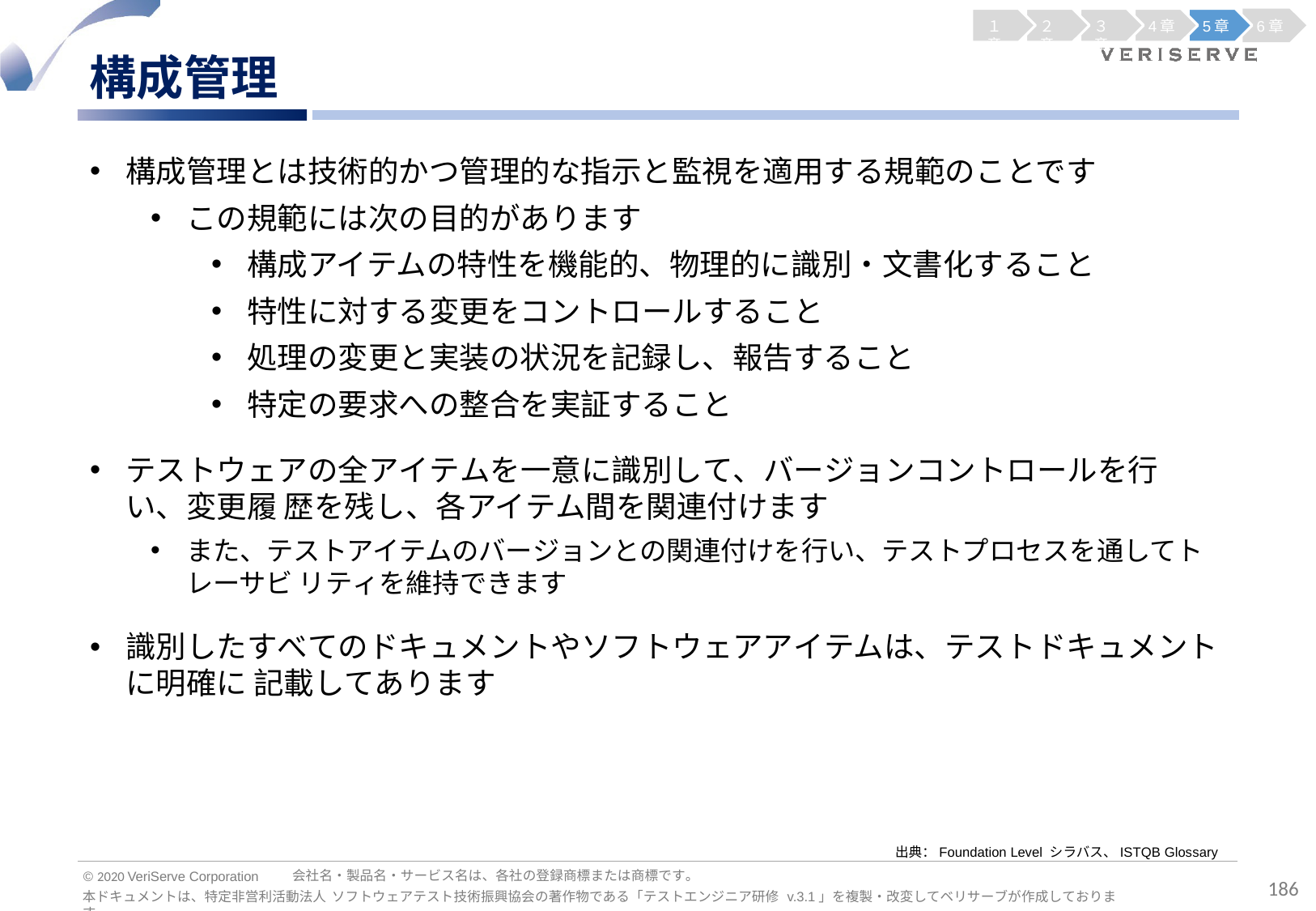

１章
２章
３章
4章
5章
6章
構成管理

構成管理とは技術的かつ管理的な指示と監視を適用する規範のことです
この規範には次の目的があります
構成アイテムの特性を機能的、物理的に識別・文書化すること
特性に対する変更をコントロールすること
処理の変更と実装の状況を記録し、報告すること
特定の要求への整合を実証すること

テストウェアの全アイテムを一意に識別して、バージョンコントロールを行い、変更履 歴を残し、各アイテム間を関連付けます
また、テストアイテムのバージョンとの関連付けを行い、テストプロセスを通してトレーサビ リティを維持できます

識別したすべてのドキュメントやソフトウェアアイテムは、テストドキュメントに明確に 記載してあります
出典：Foundation Level シラバス、ISTQB Glossary
会社名・製品名・サービス名は、各社の登録商標または商標です。
© 2020 VeriServe Corporation
186
本ドキュメントは、特定非営利活動法人 ソフトウェアテスト技術振興協会の著作物である「テストエンジニア研修 v.3.1」を複製・改変してベリサーブが作成しております。